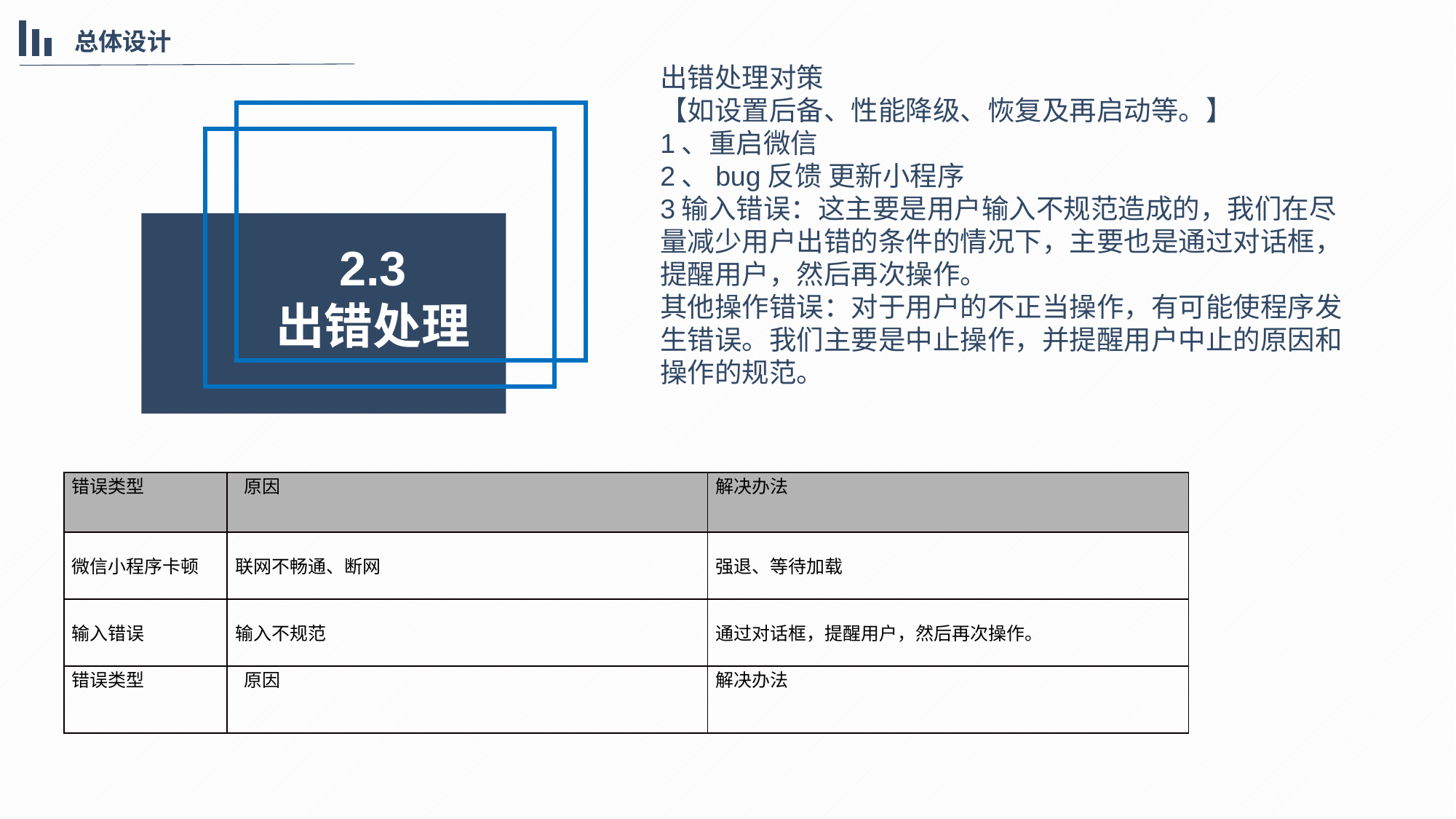

总体设计

出错处理对策
【如设置后备、性能降级、恢复及再启动等。】
1、重启微信
2、bug反馈 更新小程序
3输入错误：这主要是用户输入不规范造成的，我们在尽量减少用户出错的条件的情况下，主要也是通过对话框，提醒用户，然后再次操作。
其他操作错误：对于用户的不正当操作，有可能使程序发生错误。我们主要是中止操作，并提醒用户中止的原因和操作的规范。

2.3
出错处理
| 错误类型 | 原因 | 解决办法 |
| --- | --- | --- |
| 微信小程序卡顿 | 联网不畅通、断网 | 强退、等待加载 |
| 输入错误 | 输入不规范 | 通过对话框，提醒用户，然后再次操作。 |
| 错误类型 | 原因 | 解决办法 |